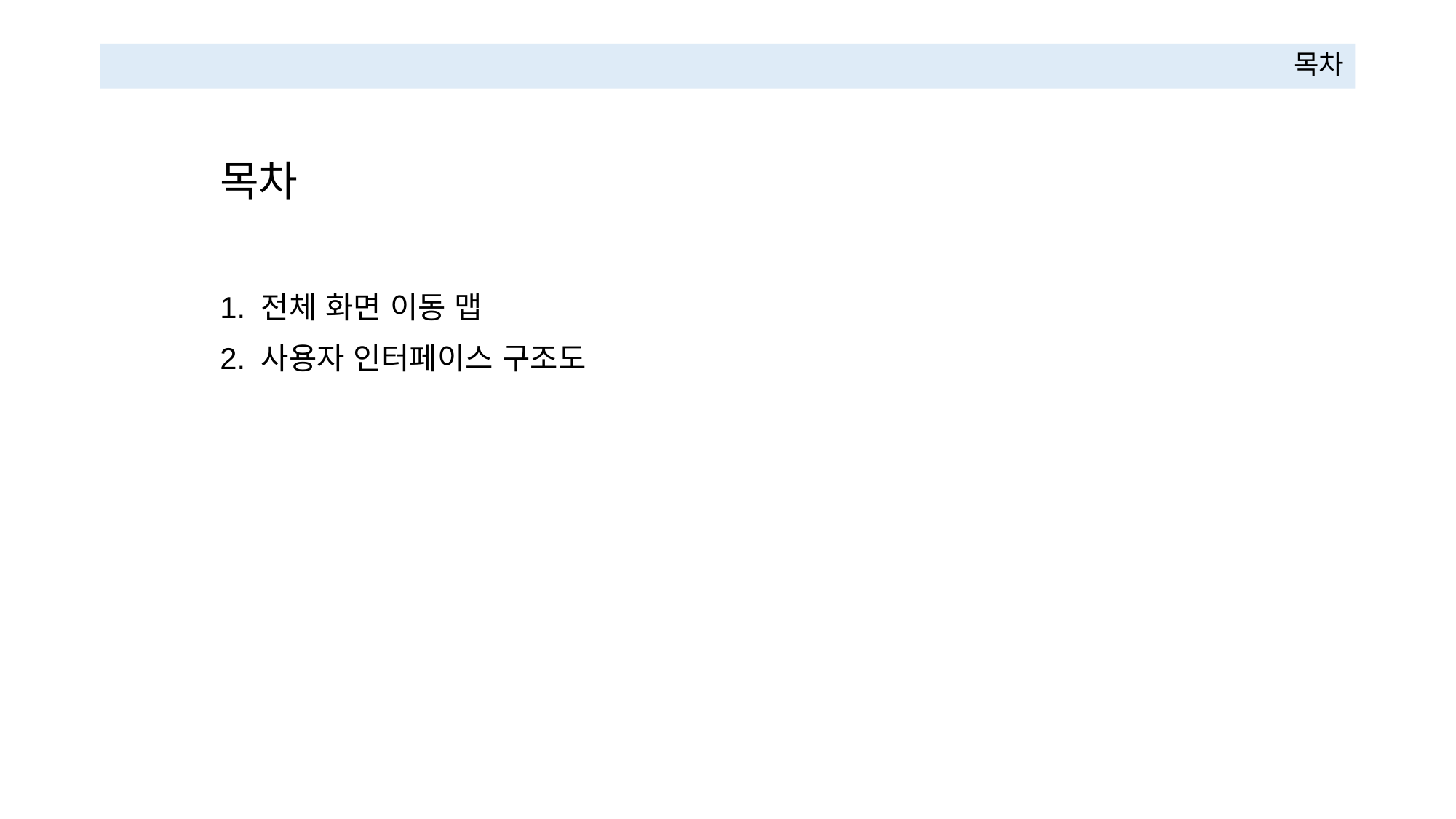

# 목차

	목차

	1. 전체 화면 이동 맵
	2. 사용자 인터페이스 구조도